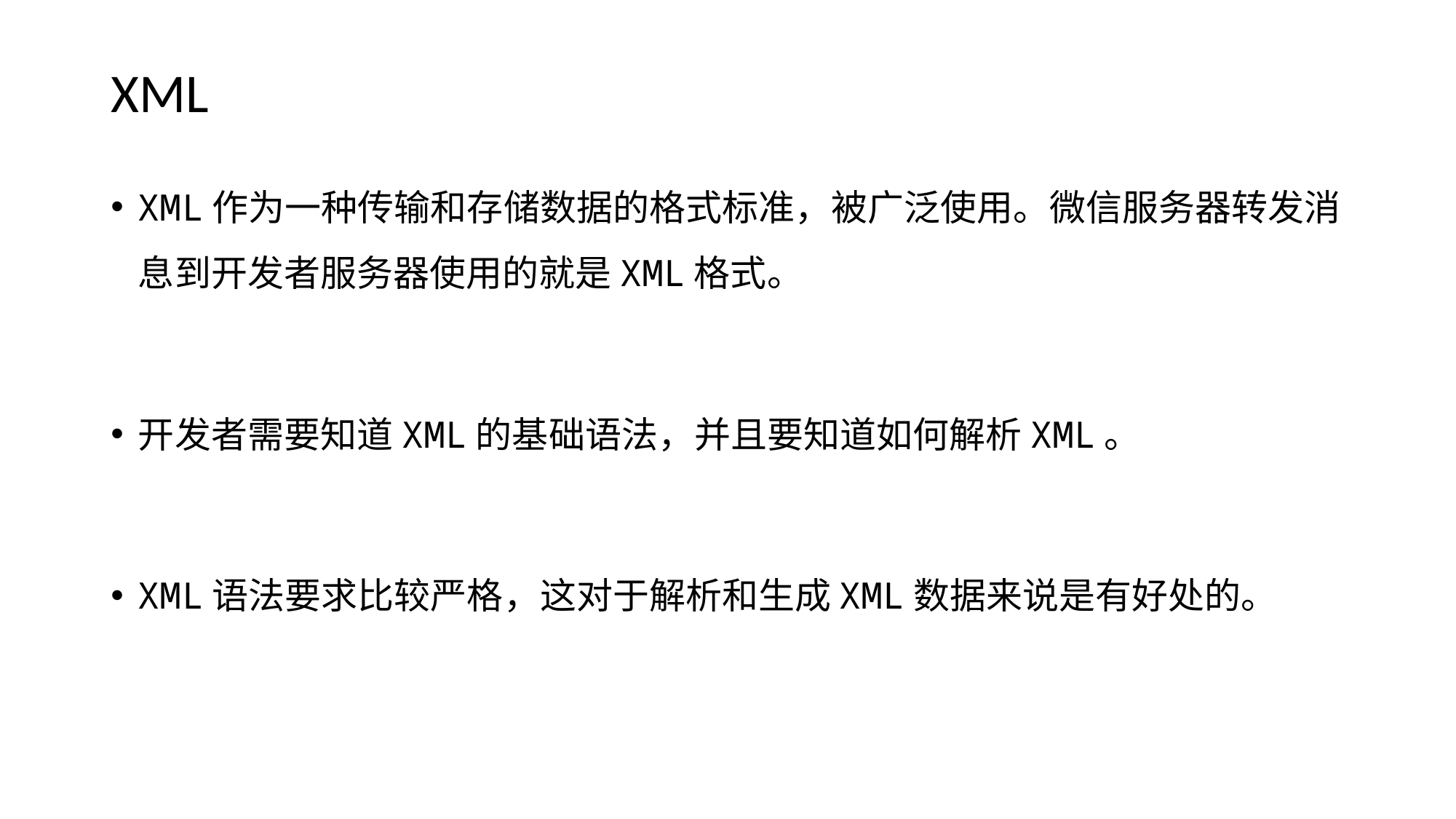

# XML
XML作为一种传输和存储数据的格式标准，被广泛使用。微信服务器转发消息到开发者服务器使用的就是XML格式。

开发者需要知道XML的基础语法，并且要知道如何解析XML。

XML语法要求比较严格，这对于解析和生成XML数据来说是有好处的。